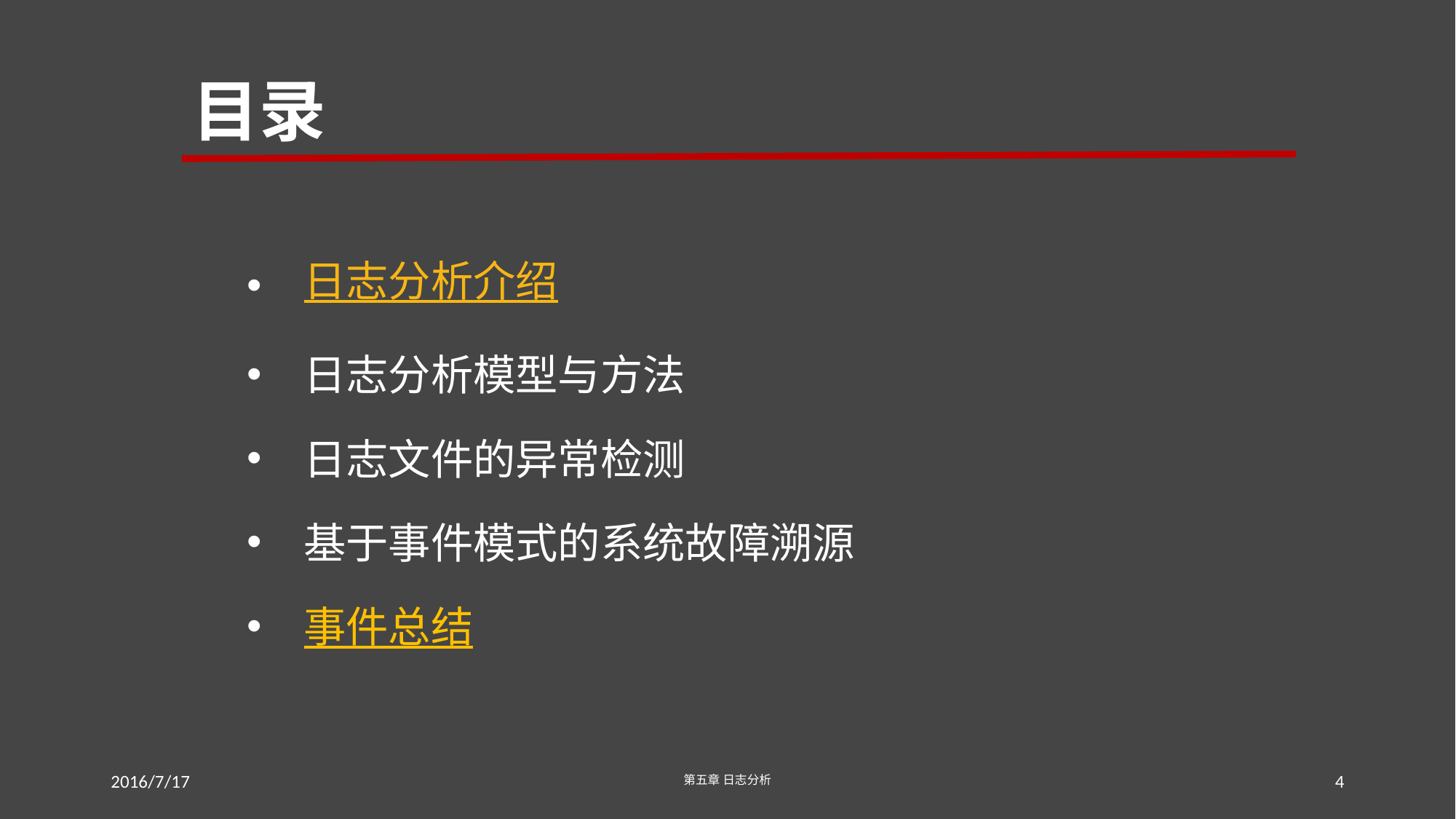

# 目录
  日志分析介绍
  日志分析模型与方法
  日志文件的异常检测
  基于事件模式的系统故障溯源
  事件总结

2016/7/17
第五章 日志分析
4